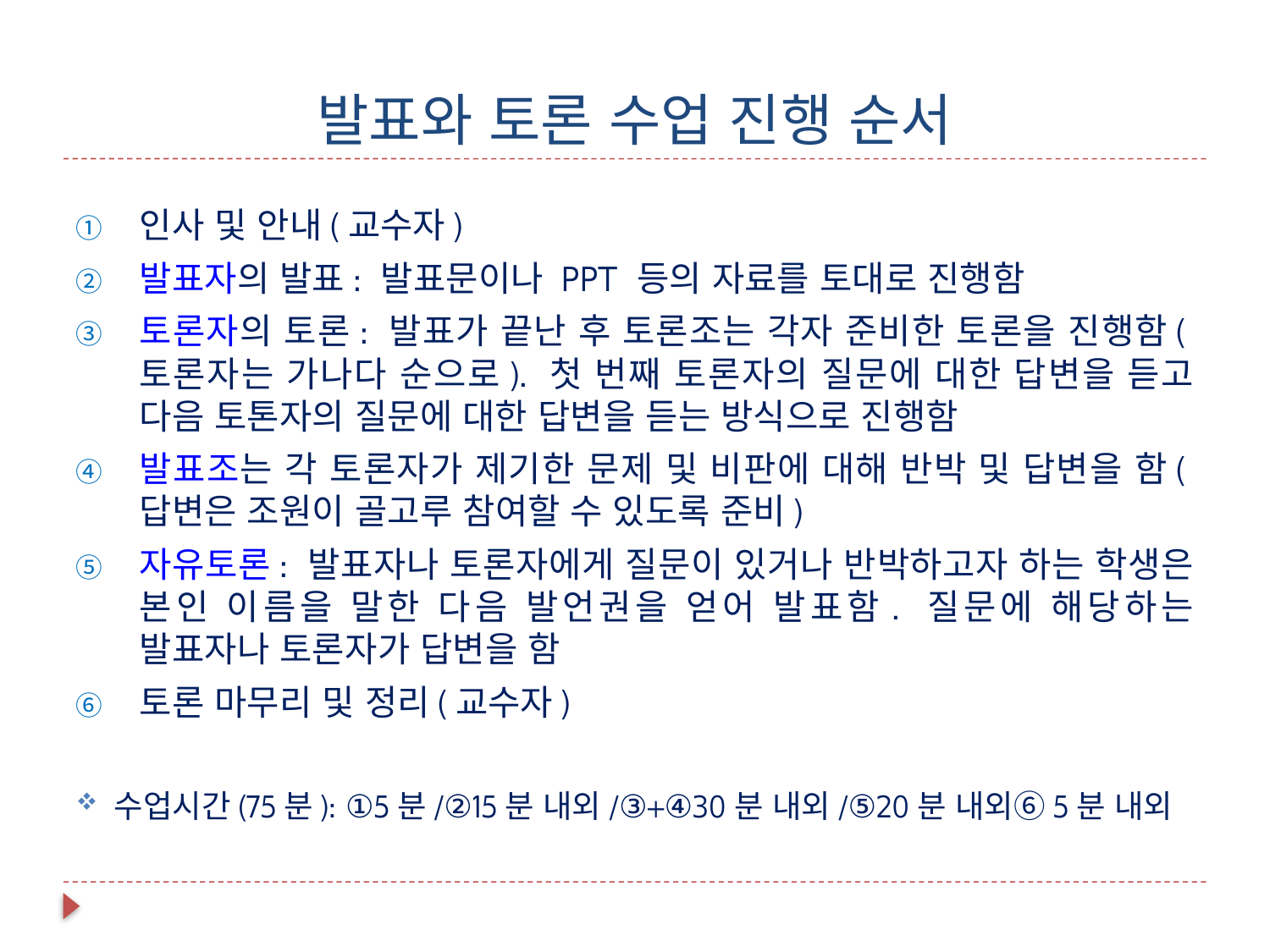

# 발표와 토론 수업 진행 순서

인사 및 안내(교수자)
발표자의 발표: 발표문이나 PPT 등의 자료를 토대로 진행함
토론자의 토론: 발표가 끝난 후 토론조는 각자 준비한 토론을 진행함(토론자는 가나다 순으로). 첫 번째 토론자의 질문에 대한 답변을 듣고 다음 토톤자의 질문에 대한 답변을 듣는 방식으로 진행함
발표조는 각 토론자가 제기한 문제 및 비판에 대해 반박 및 답변을 함(답변은 조원이 골고루 참여할 수 있도록 준비)
자유토론: 발표자나 토론자에게 질문이 있거나 반박하고자 하는 학생은 본인 이름을 말한 다음 발언권을 얻어 발표함. 질문에 해당하는 발표자나 토론자가 답변을 함
토론 마무리 및 정리(교수자)

수업시간(75분): ①5분/②15분 내외/③+④30분 내외/⑤20분 내외⑥5분 내외